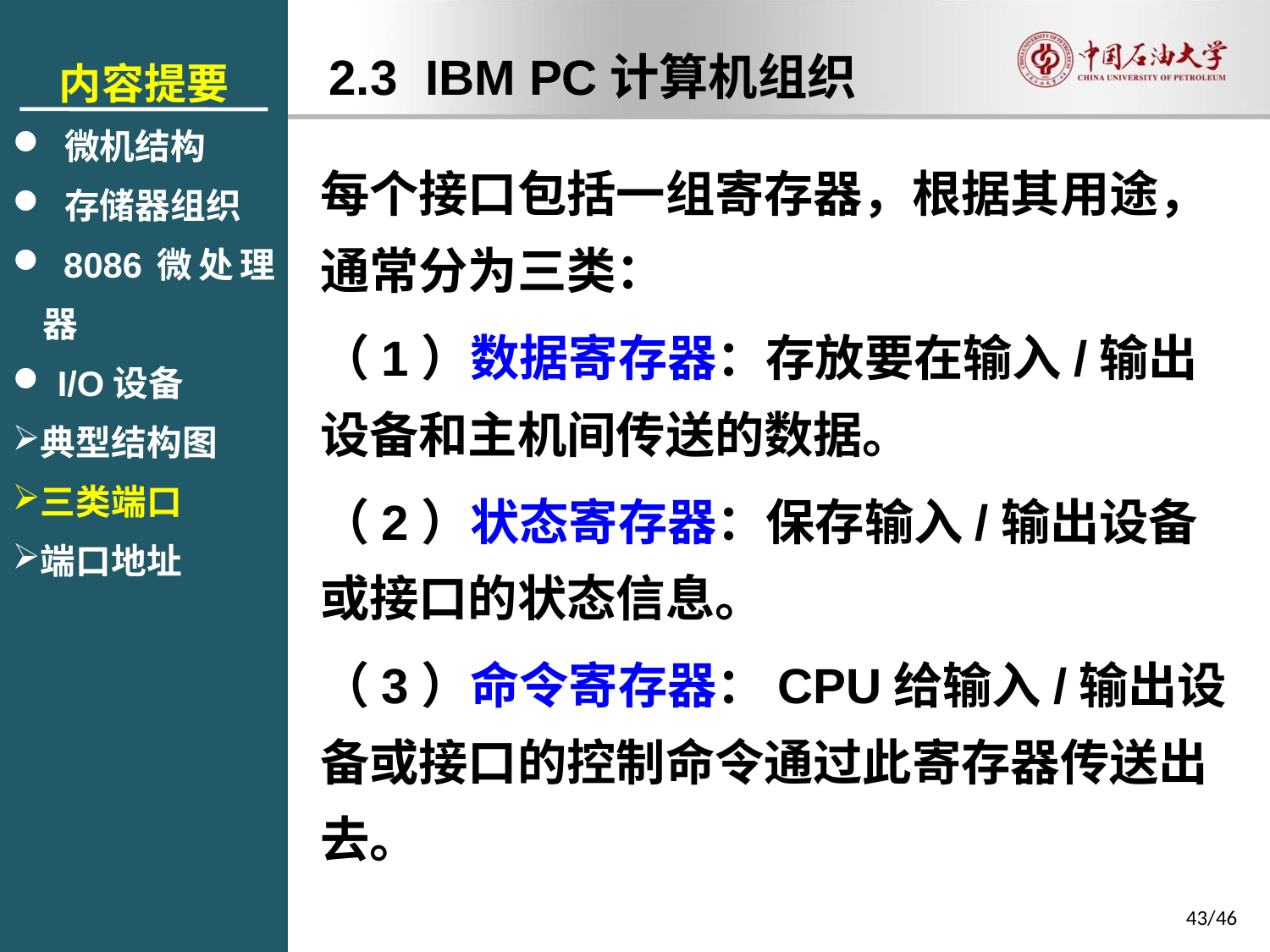

内容提要
 微机结构
 存储器组织
 8086微处理器
 I/O设备
典型结构图
三类端口
端口地址
2.3  IBM PC计算机组织
每个接口包括一组寄存器，根据其用途，通常分为三类：
（1）数据寄存器：存放要在输入/输出设备和主机间传送的数据。
（2）状态寄存器：保存输入/输出设备或接口的状态信息。
（3）命令寄存器：CPU给输入/输出设备或接口的控制命令通过此寄存器传送出去。

43/46